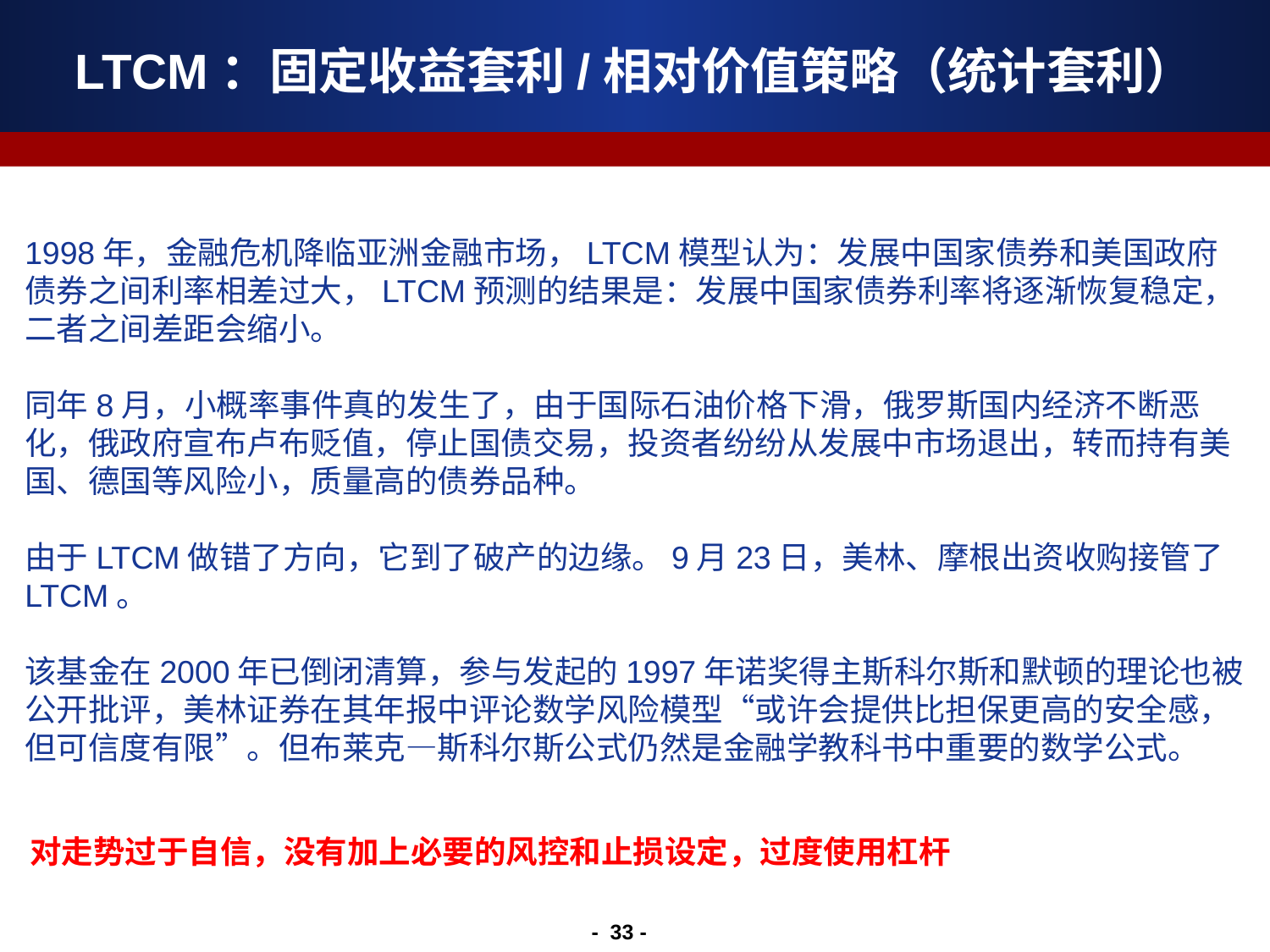

# LTCM：固定收益套利/相对价值策略（统计套利）
1998年，金融危机降临亚洲金融市场，LTCM模型认为：发展中国家债券和美国政府债券之间利率相差过大，LTCM预测的结果是：发展中国家债券利率将逐渐恢复稳定，二者之间差距会缩小。

同年8月，小概率事件真的发生了，由于国际石油价格下滑，俄罗斯国内经济不断恶化，俄政府宣布卢布贬值，停止国债交易，投资者纷纷从发展中市场退出，转而持有美国、德国等风险小，质量高的债券品种。

由于LTCM做错了方向，它到了破产的边缘。9月23日，美林、摩根出资收购接管了LTCM。

该基金在2000年已倒闭清算，参与发起的1997年诺奖得主斯科尔斯和默顿的理论也被公开批评，美林证券在其年报中评论数学风险模型“或许会提供比担保更高的安全感，但可信度有限”。但布莱克—斯科尔斯公式仍然是金融学教科书中重要的数学公式。
对走势过于自信，没有加上必要的风控和止损设定，过度使用杠杆